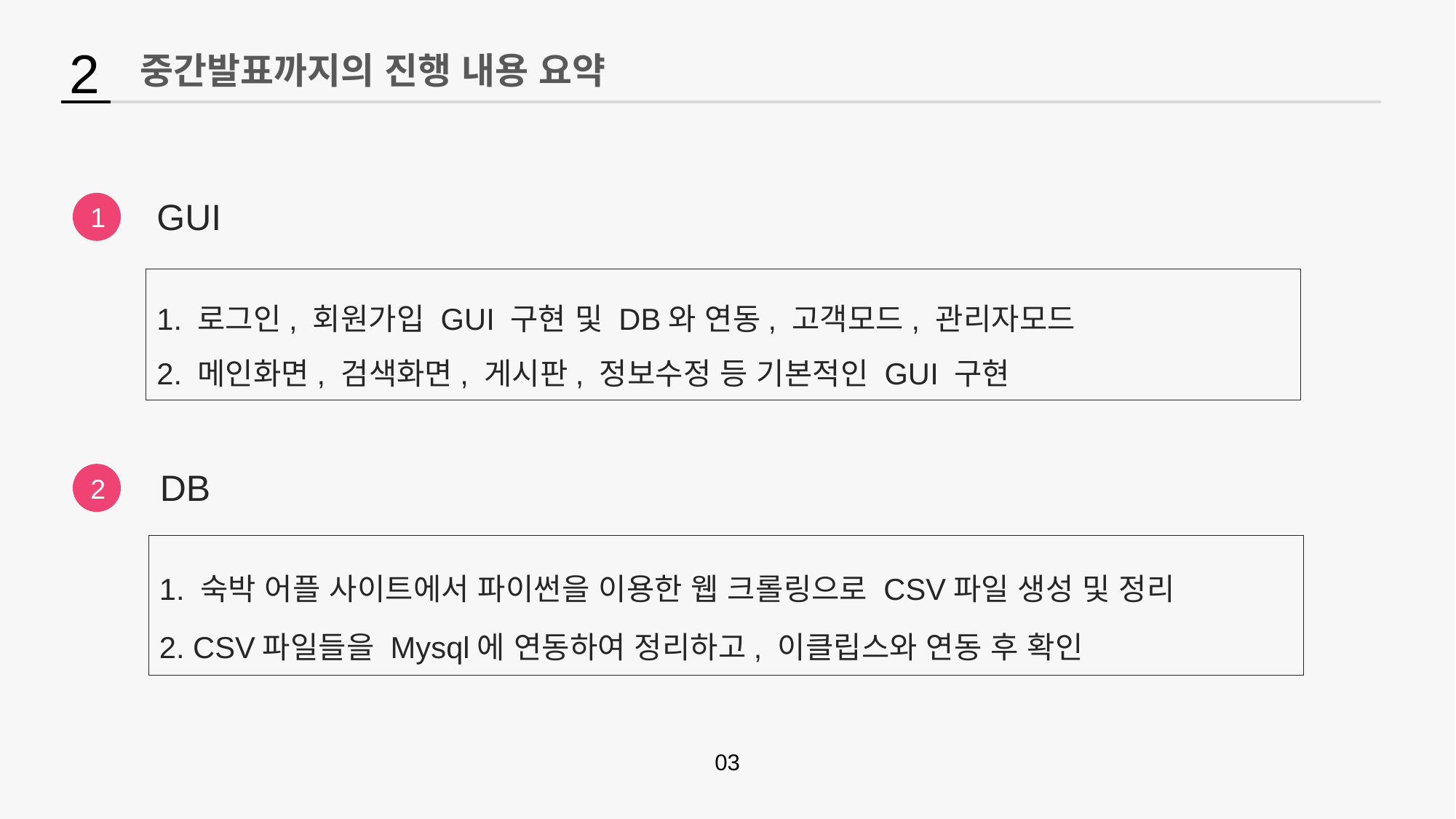

2
중간발표까지의 진행 내용 요약
GUI
1
1. 로그인, 회원가입 GUI 구현 및 DB와 연동, 고객모드, 관리자모드
2. 메인화면, 검색화면, 게시판, 정보수정 등 기본적인 GUI 구현
전국 여행지와 음식점, 관광지 정보가 너무 많기 때문에 자료를 정리하고 활용하기 어려울 수 있는데 어떻게 구현하고 해결할지에 대한 설명이 필요하다.

→ 미리 정보들을 크롤링 하여 정리할 때 일정 개수를 정하여 조건을 걸 수 있기 때문에 이런 방법을 사용하여 정리가 수월할 것으로 예상됩니다.
DB
2
1. 숙박 어플 사이트에서 파이썬을 이용한 웹 크롤링으로 CSV파일 생성 및 정리
2. CSV파일들을 Mysql에 연동하여 정리하고, 이클립스와 연동 후 확인
-  고객 관리
    1) 회원 인원수 나옴
    2) 회원들의 아이디, 비밀번호 볼 수 있음
    3) 게시판 글 회원 조회 가능
  -  게시판 운영
  -  계절별 유명지역 선정

소비자 모드 내용
 -  내 정보 관리
    1) 회원가입, 로그인, 아이디 비밀번호 찾기, 회원정보 수정, 관심지역 설정
 -  숙소 예약
 -  게시판 글 작성
03